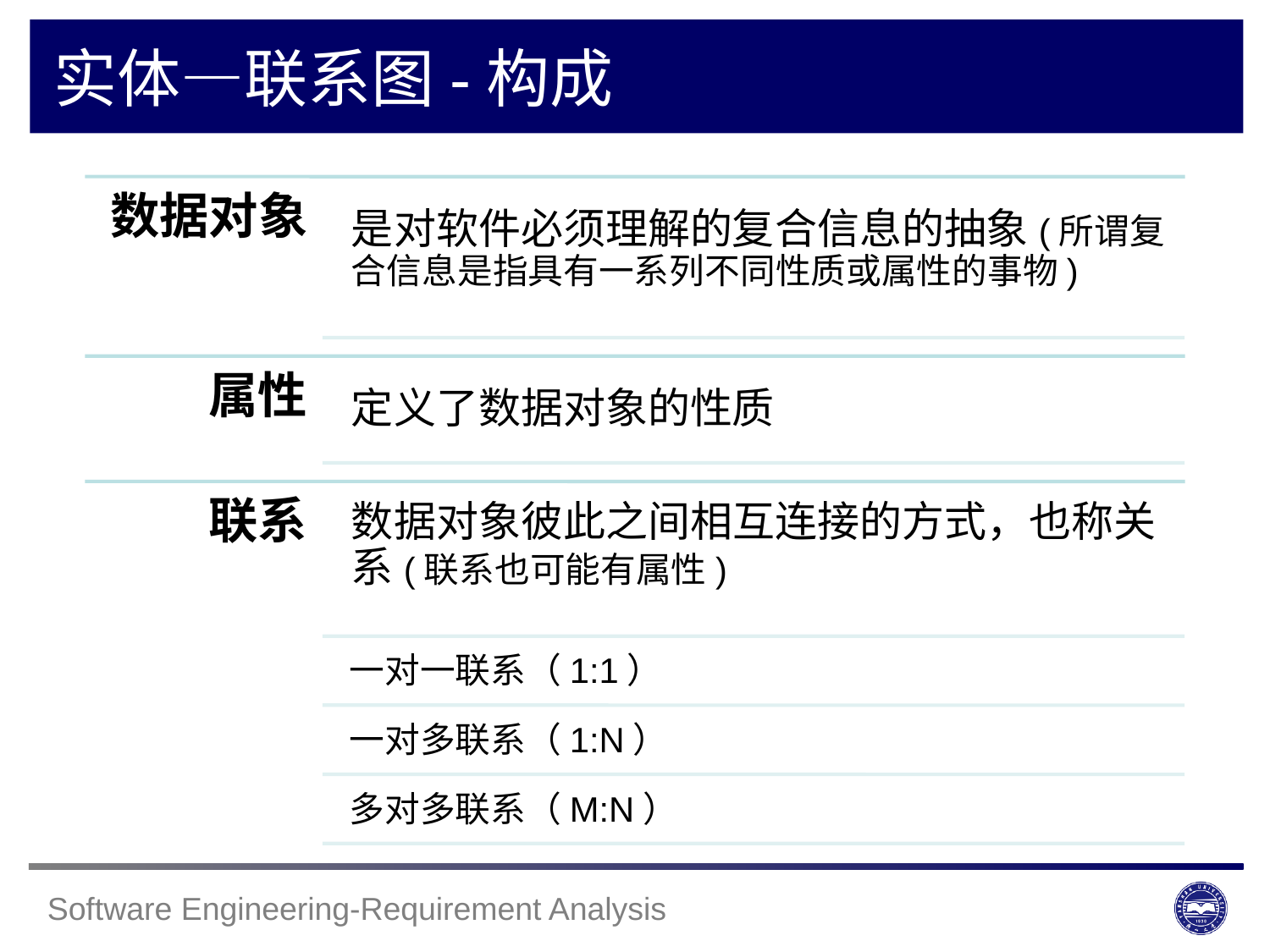

实体—联系图-构成
数据对象
是对软件必须理解的复合信息的抽象(所谓复合信息是指具有一系列不同性质或属性的事物)
属性
定义了数据对象的性质
联系
数据对象彼此之间相互连接的方式，也称关系(联系也可能有属性)
一对一联系（1:1）
一对多联系（1:N）
多对多联系（M:N）